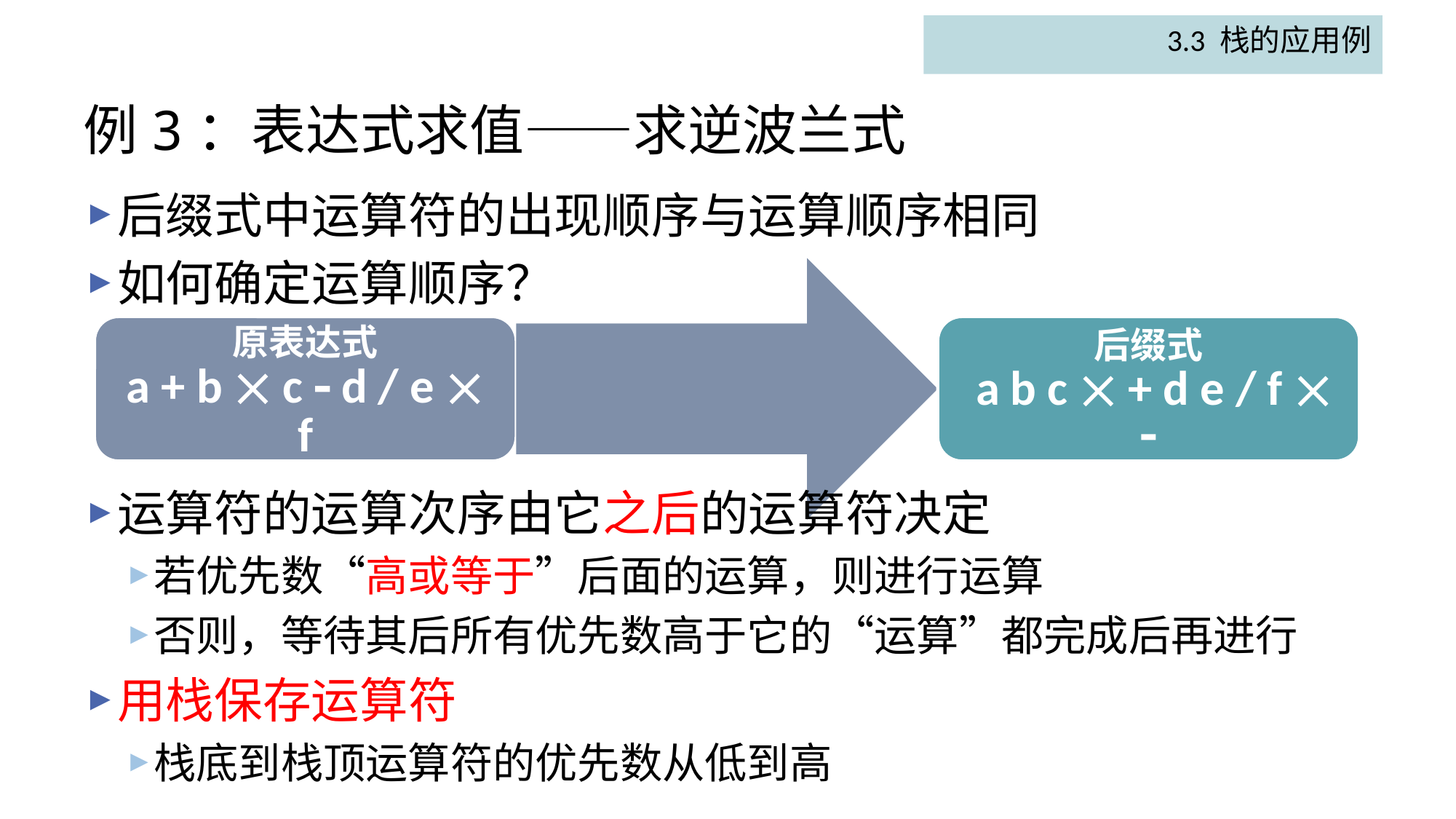

3.3 栈的应用例

# 例3：表达式求值——求逆波兰式
后缀式中运算符的出现顺序与运算顺序相同
如何确定运算顺序？
原表达式
a + b × c − d / e × f
后缀式
 a b c × + d e / f × −
运算符的运算次序由它之后的运算符决定
若优先数“高或等于”后面的运算，则进行运算
否则，等待其后所有优先数高于它的“运算”都完成后再进行
用栈保存运算符
栈底到栈顶运算符的优先数从低到高